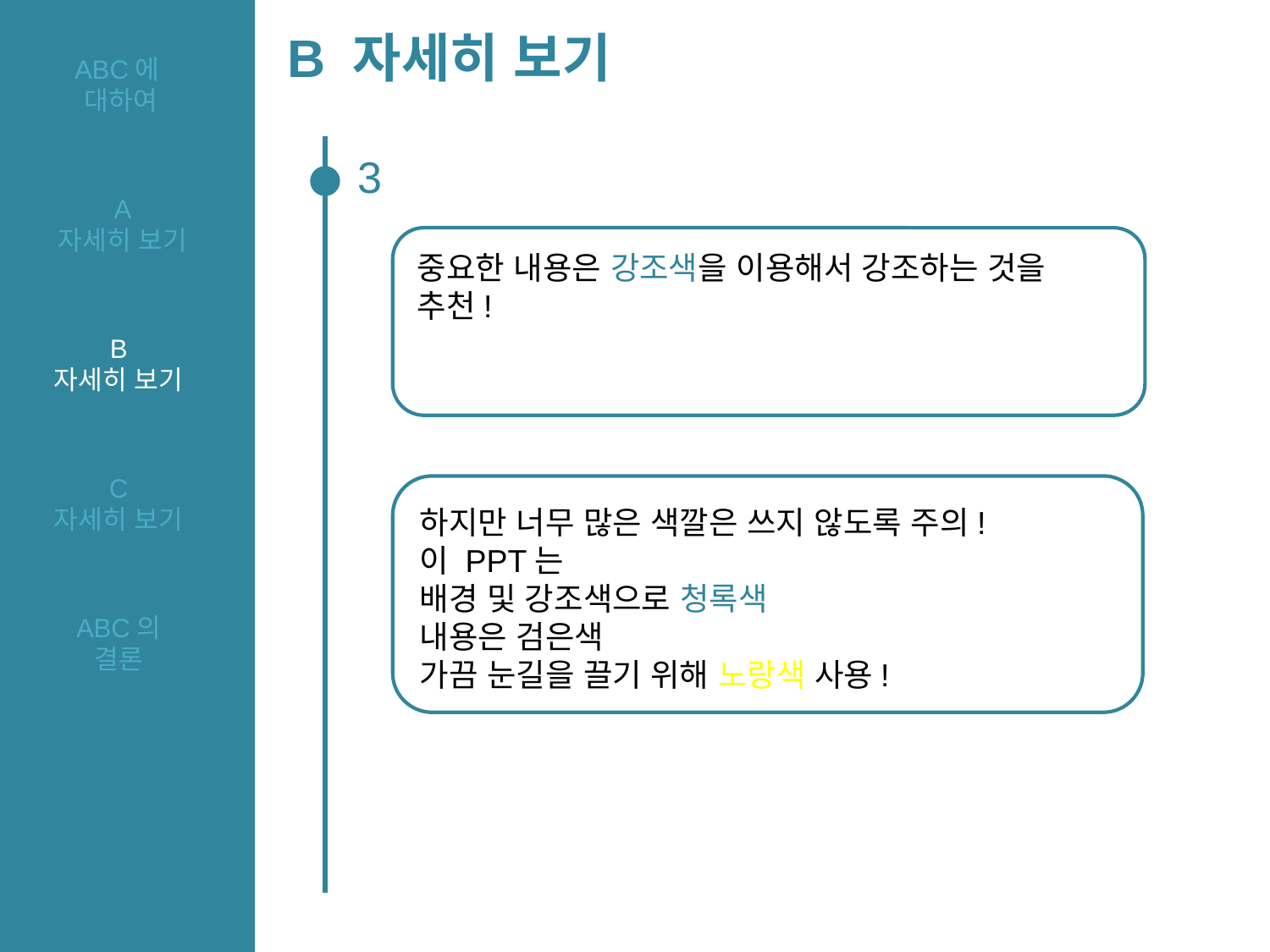

B 자세히 보기
ABC에
대하여
3

A
자세히 보기

중요한 내용은 강조색을 이용해서 강조하는 것을 추천!
B
자세히 보기
C
자세히 보기

하지만 너무 많은 색깔은 쓰지 않도록 주의!
이 PPT는
배경 및 강조색으로 청록색
내용은 검은색
가끔 눈길을 끌기 위해 노랑색 사용!
ABC의
결론